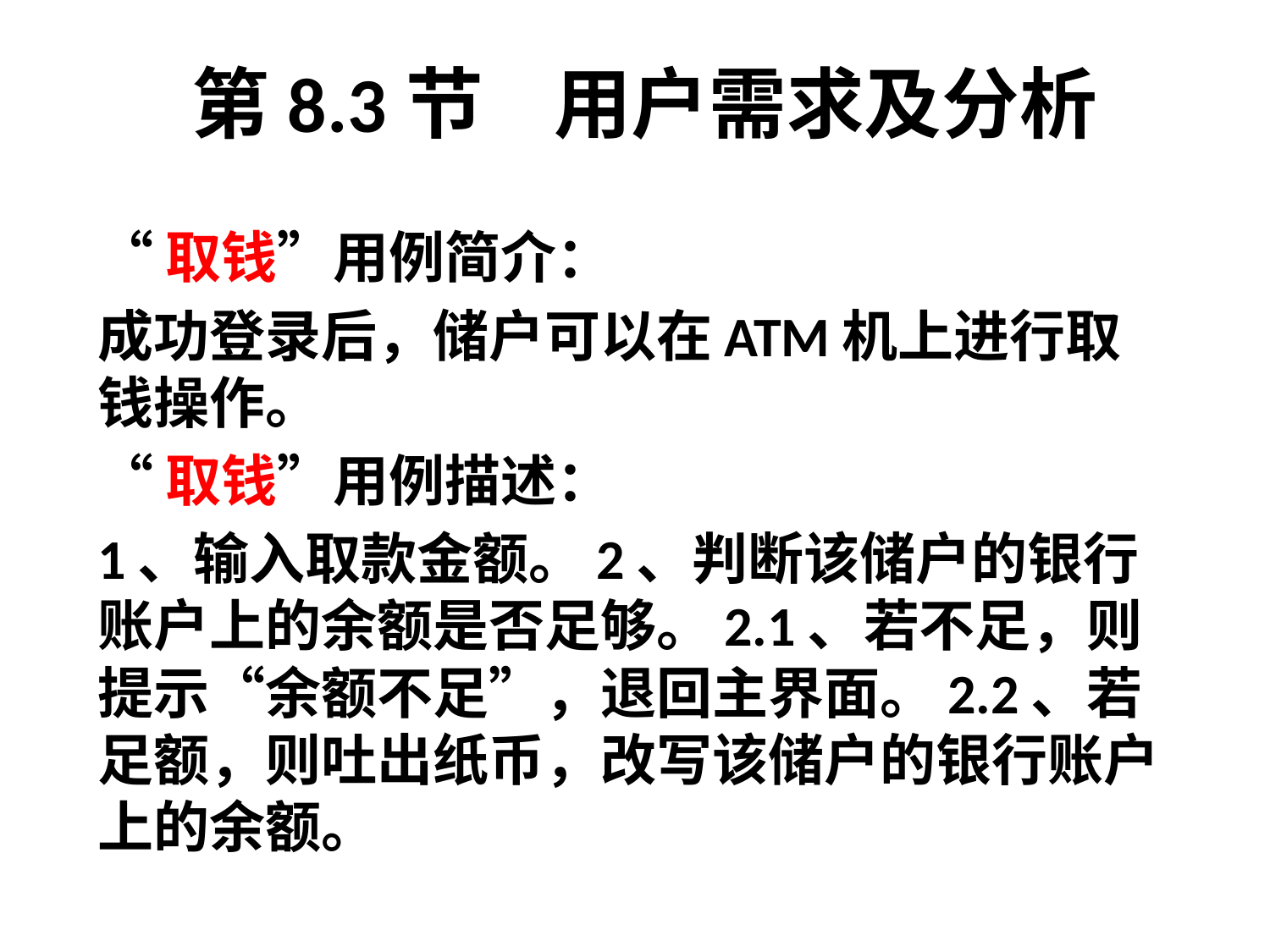

# 第8.3节    用户需求及分析
“取钱”用例简介：
成功登录后，储户可以在ATM机上进行取钱操作。
“取钱”用例描述：
1、输入取款金额。2、判断该储户的银行账户上的余额是否足够。2.1、若不足，则提示“余额不足”，退回主界面。2.2、若足额，则吐出纸币，改写该储户的银行账户上的余额。